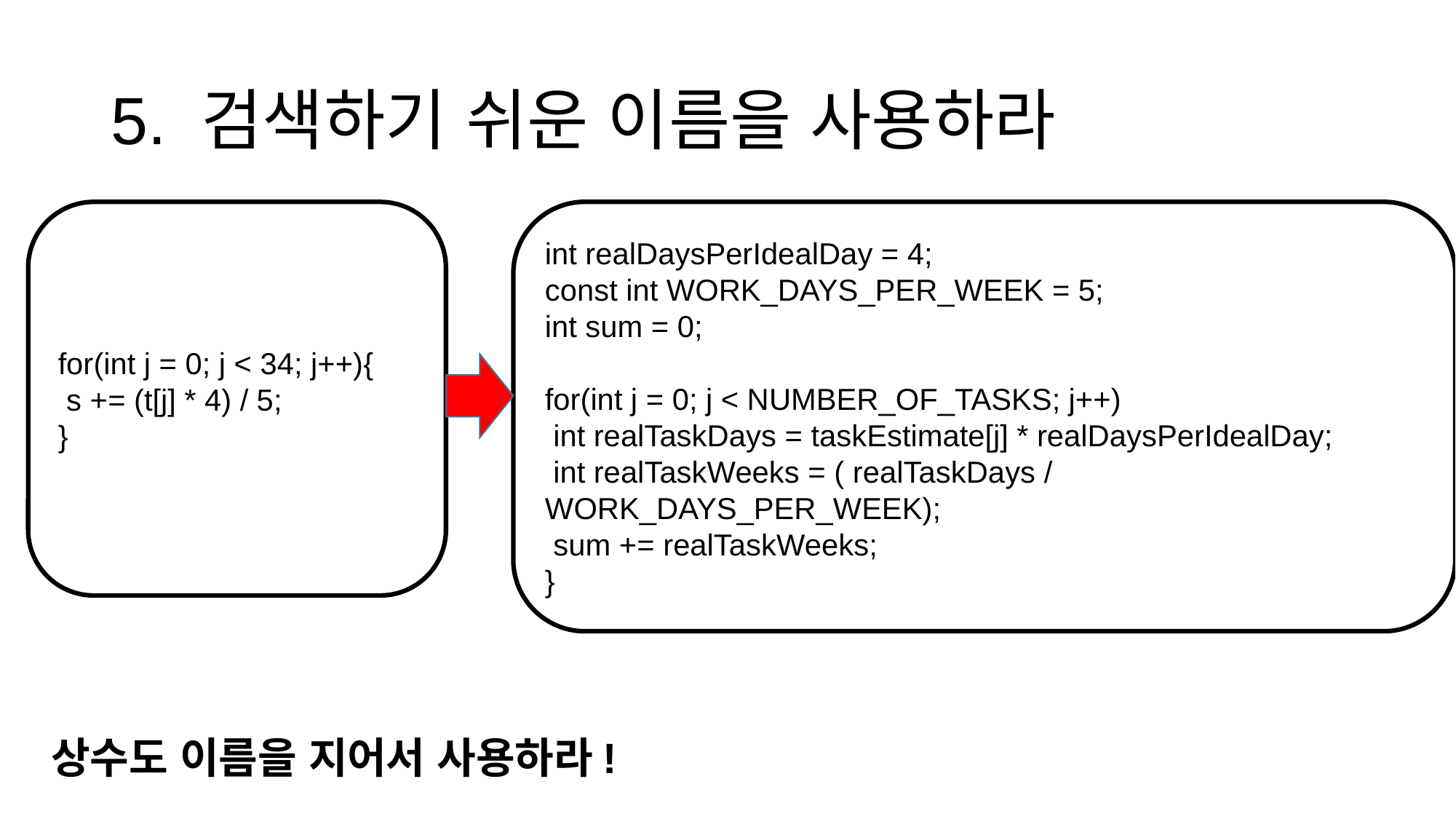

# 5. 검색하기 쉬운 이름을 사용하라
int realDaysPerIdealDay = 4;
const int WORK_DAYS_PER_WEEK = 5;
int sum = 0;

for(int j = 0; j < NUMBER_OF_TASKS; j++)
 int realTaskDays = taskEstimate[j] * realDaysPerIdealDay;
 int realTaskWeeks = ( realTaskDays / WORK_DAYS_PER_WEEK);
 sum += realTaskWeeks;
}
for(int j = 0; j < 34; j++){
 s += (t[j] * 4) / 5;
}

상수도 이름을 지어서 사용하라!